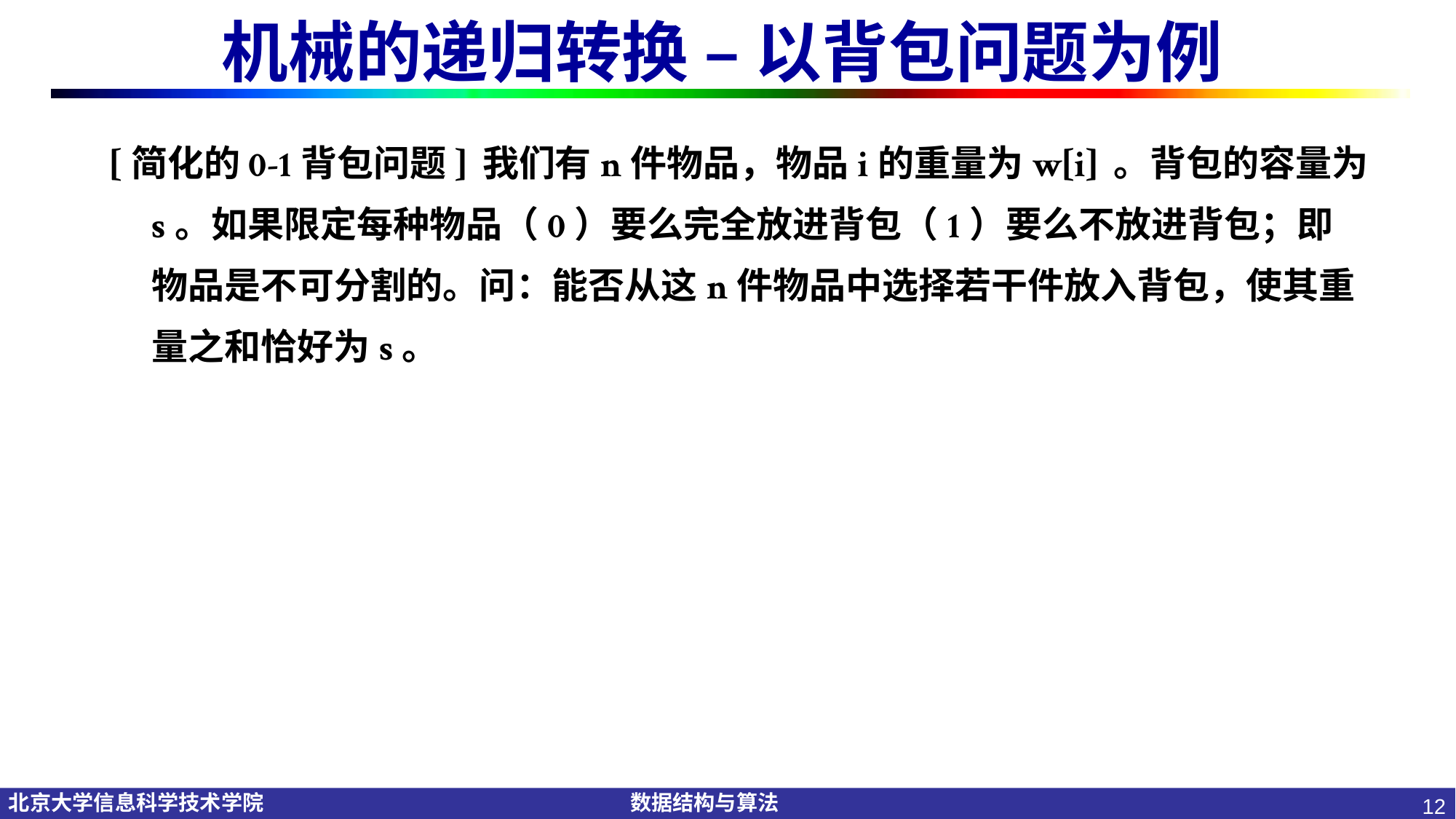

# 机械的递归转换 – 以背包问题为例
[简化的0-1背包问题] 我们有n件物品，物品i的重量为w[i] 。背包的容量为s。如果限定每种物品（0）要么完全放进背包（1）要么不放进背包；即物品是不可分割的。问：能否从这n件物品中选择若干件放入背包，使其重量之和恰好为s。
12